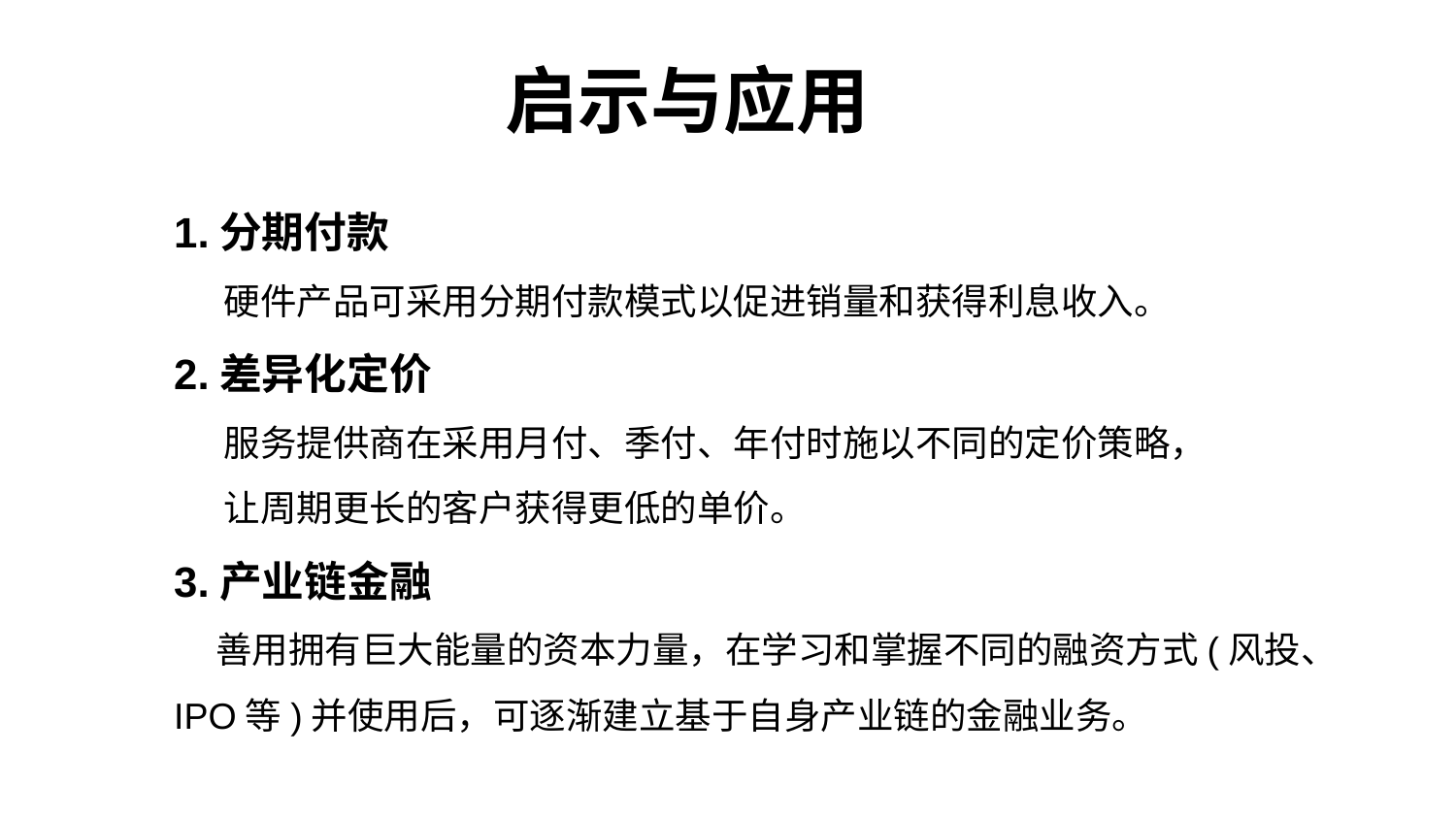

启示与应用
1.分期付款
     硬件产品可采用分期付款模式以促进销量和获得利息收入。
2.差异化定价
     服务提供商在采用月付、季付、年付时施以不同的定价策略，
     让周期更长的客户获得更低的单价。
3.产业链金融
    善用拥有巨大能量的资本力量，在学习和掌握不同的融资方式(风投、IPO等)并使用后，可逐渐建立基于自身产业链的金融业务。